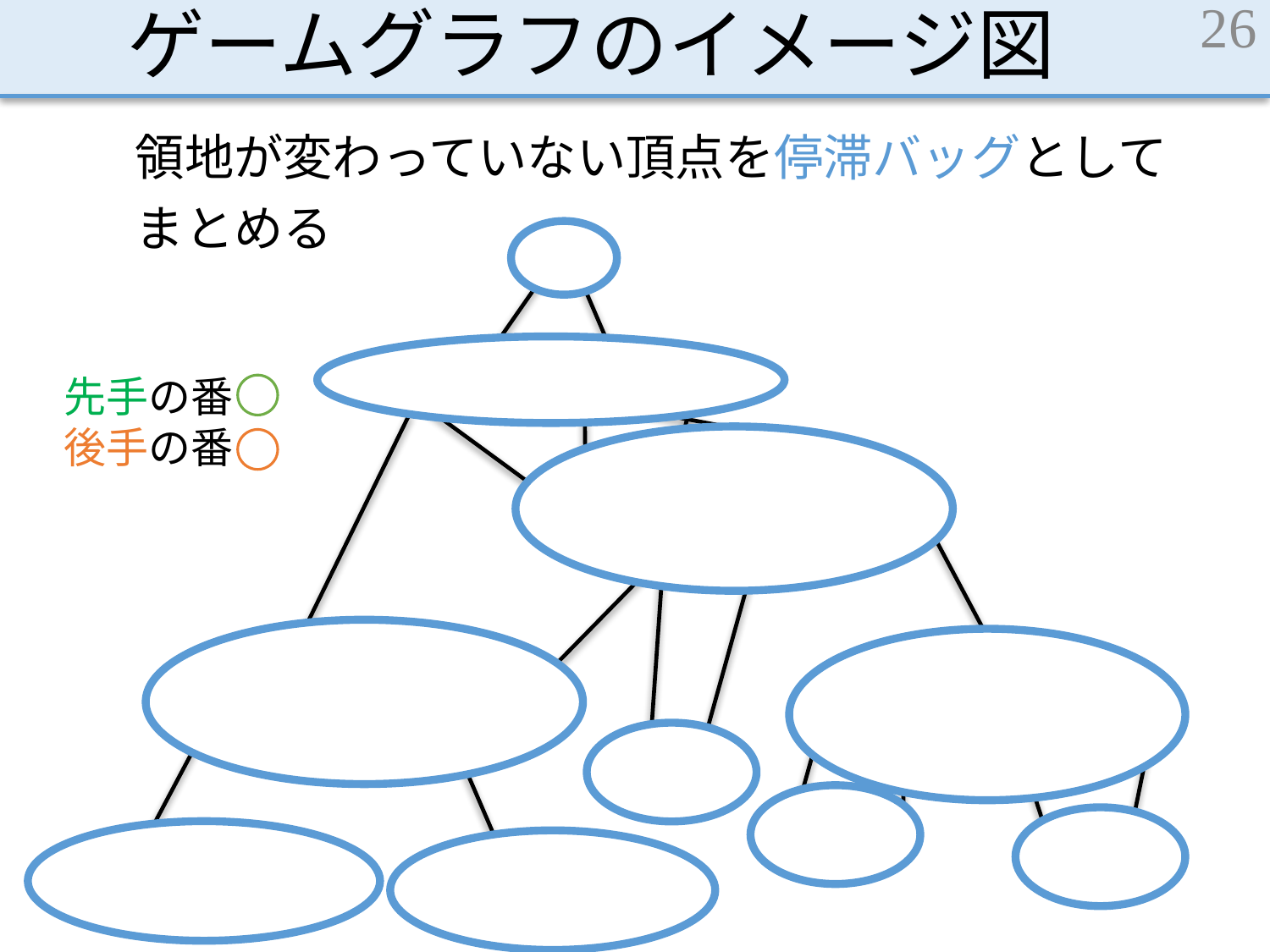

# ゲームグラフのイメージ図
26
領地が変わっていない頂点を停滞バッグとして
まとめる

先手の番
後手の番